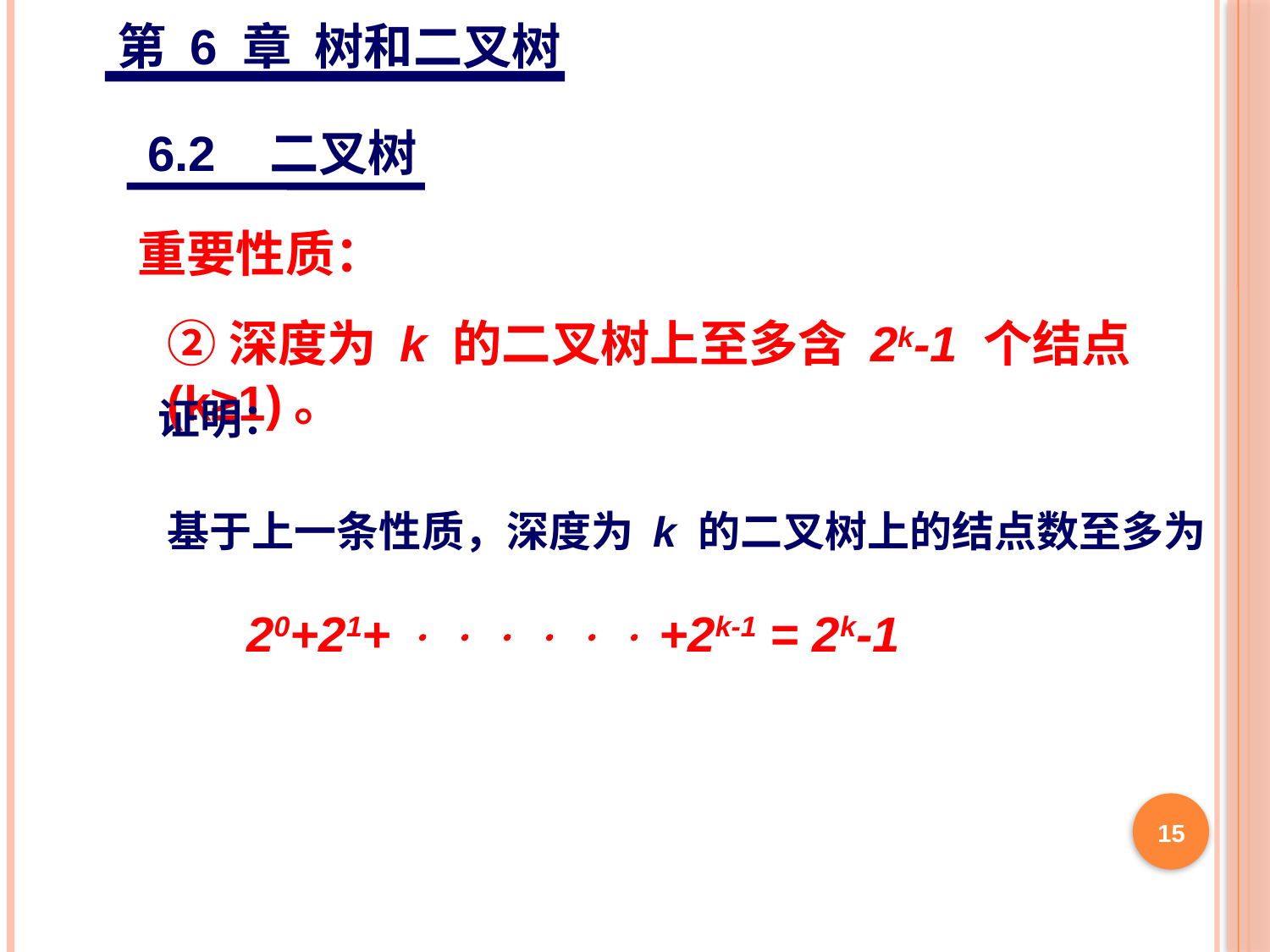

第 6 章  树和二叉树

6.2   二叉树

重要性质：
②深度为 k 的二叉树上至多含 2k-1 个结点(k≥1)。
证明：
基于上一条性质，深度为 k 的二叉树上的结点数至多为
20+21+ ⋅ ⋅ ⋅ ⋅ ⋅ ⋅ +2k-1 = 2k-1
15